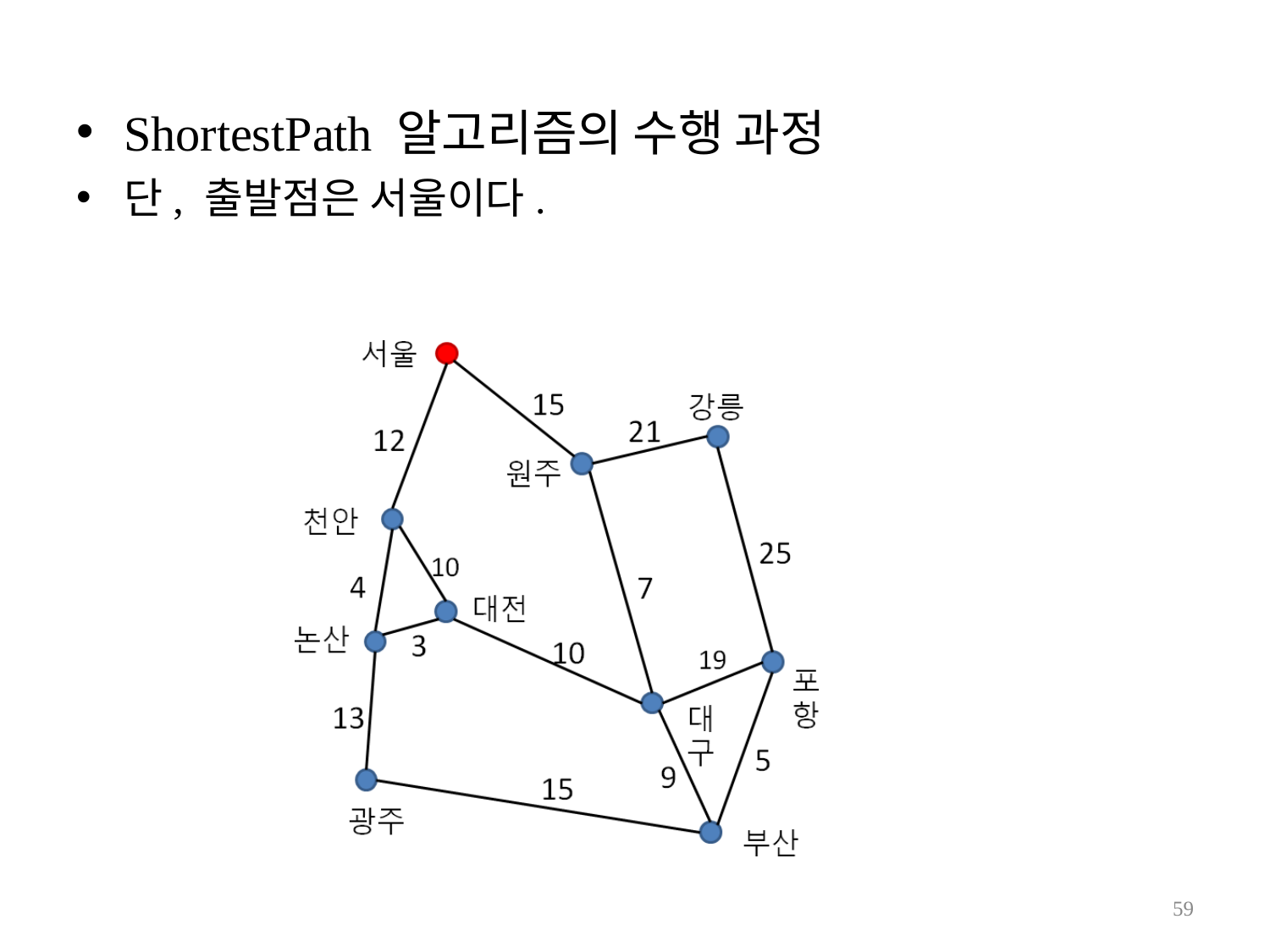

ShortestPath 알고리즘의 수행 과정
단, 출발점은 서울이다.

59